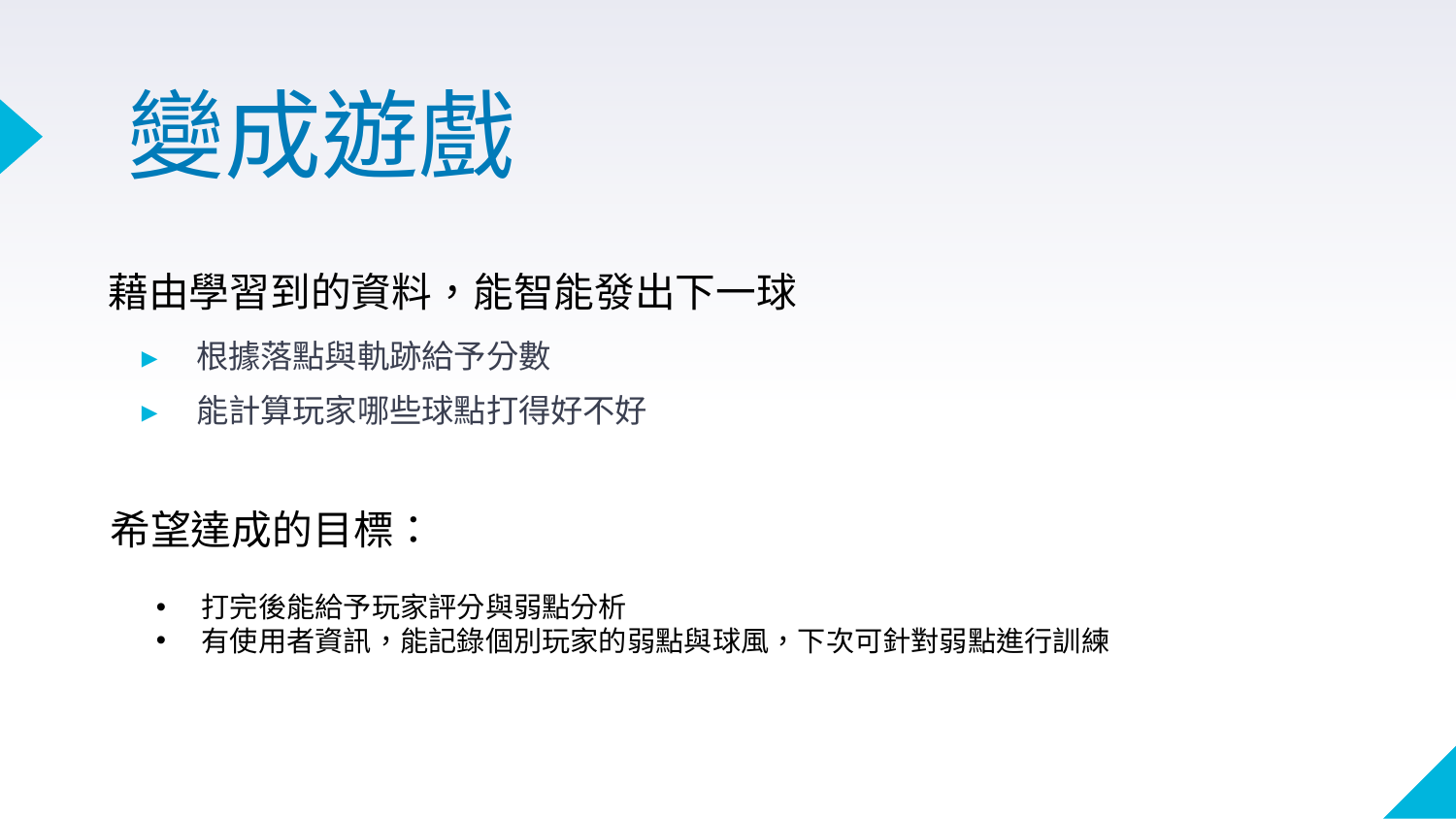

# 變成遊戲
藉由學習到的資料，能智能發出下一球
根據落點與軌跡給予分數
能計算玩家哪些球點打得好不好
希望達成的目標：
打完後能給予玩家評分與弱點分析
有使用者資訊，能記錄個別玩家的弱點與球風，下次可針對弱點進行訓練